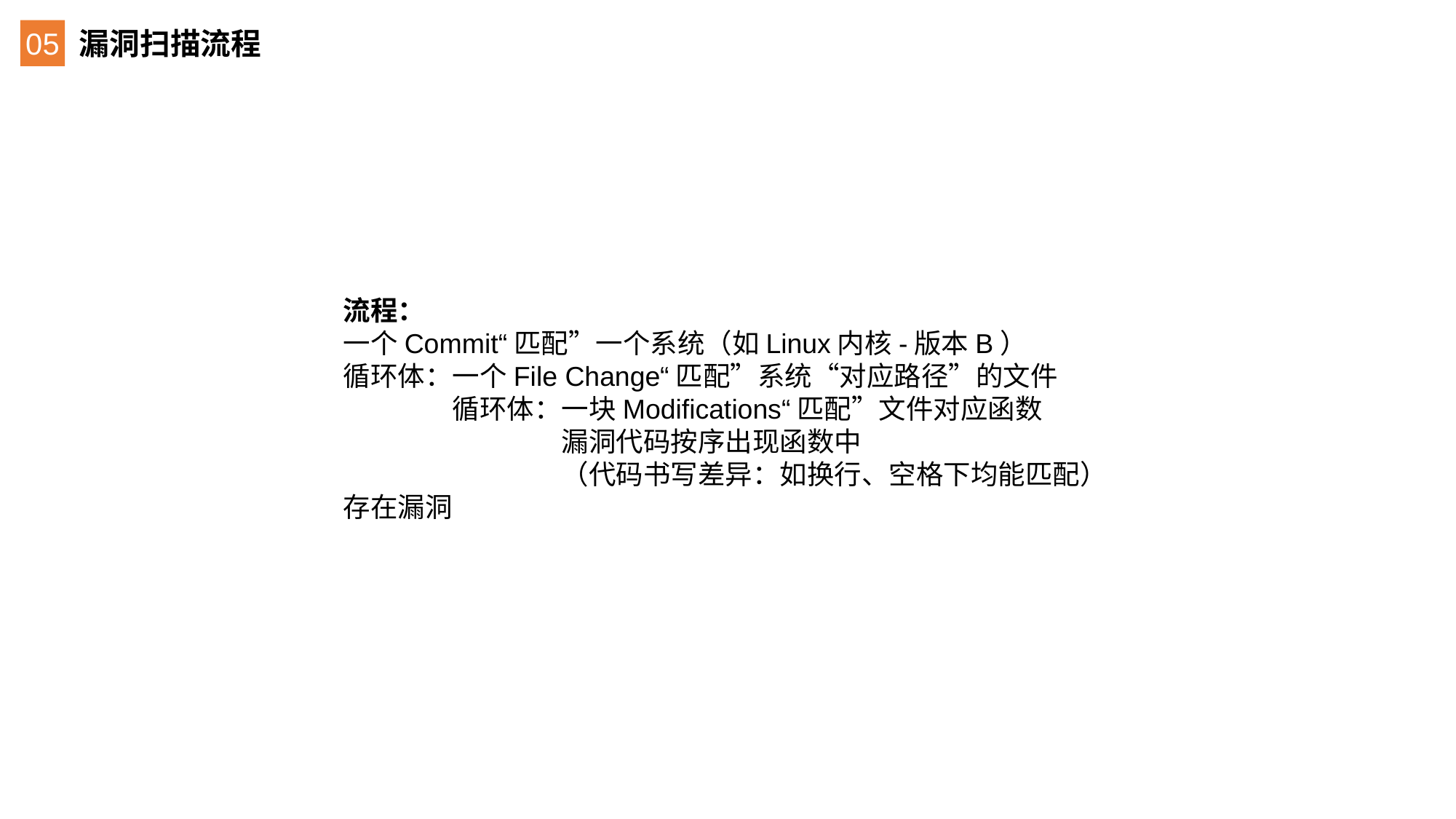

漏洞扫描流程
05

流程：
一个Commit“匹配”一个系统（如Linux内核-版本B）
循环体：一个File Change“匹配”系统“对应路径”的文件
	循环体：一块Modifications“匹配”文件对应函数
		漏洞代码按序出现函数中
		（代码书写差异：如换行、空格下均能匹配）
存在漏洞